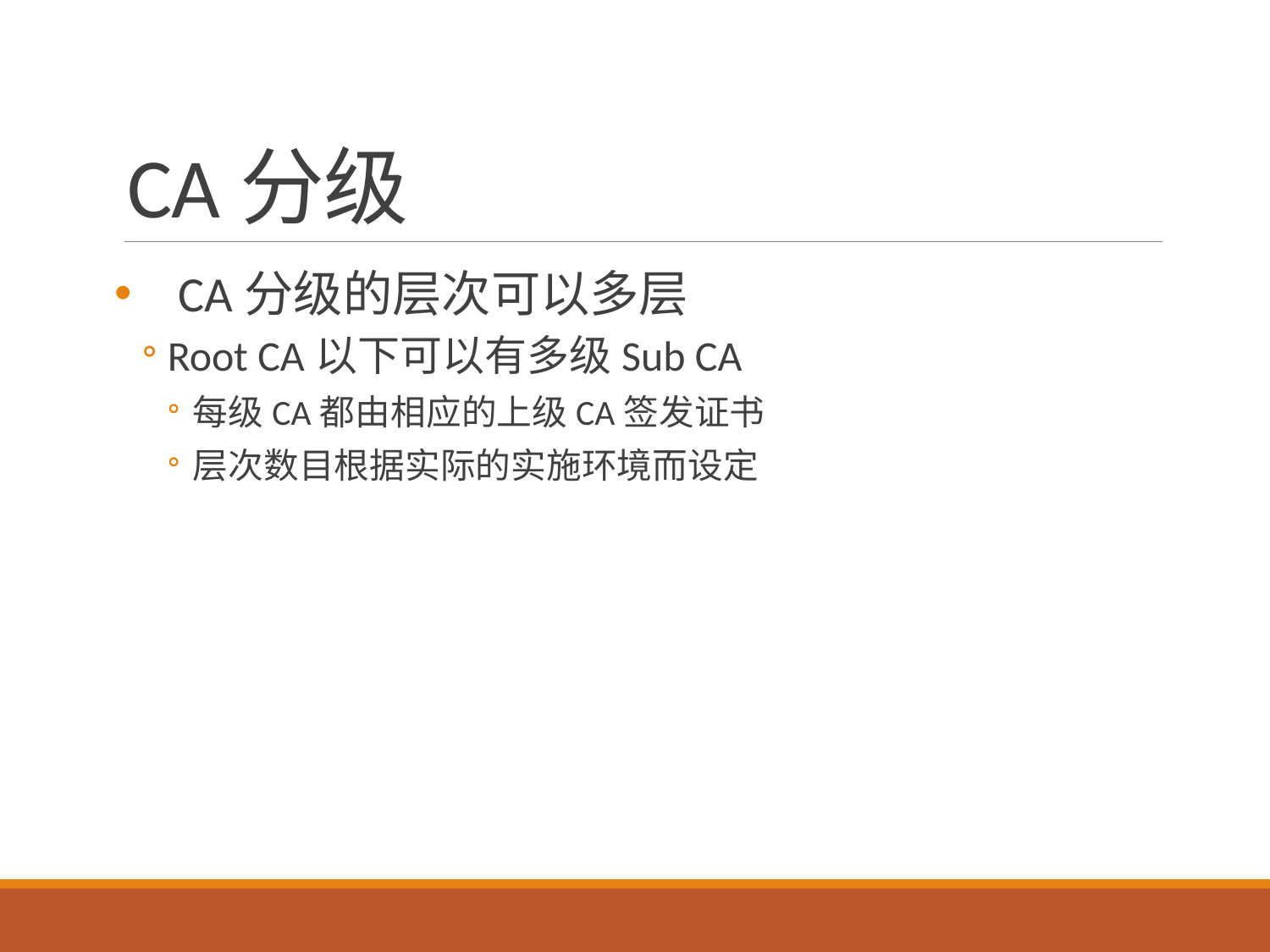

# CA分级
CA分级的层次可以多层
Root CA以下可以有多级Sub CA
每级CA都由相应的上级CA签发证书
层次数目根据实际的实施环境而设定
37